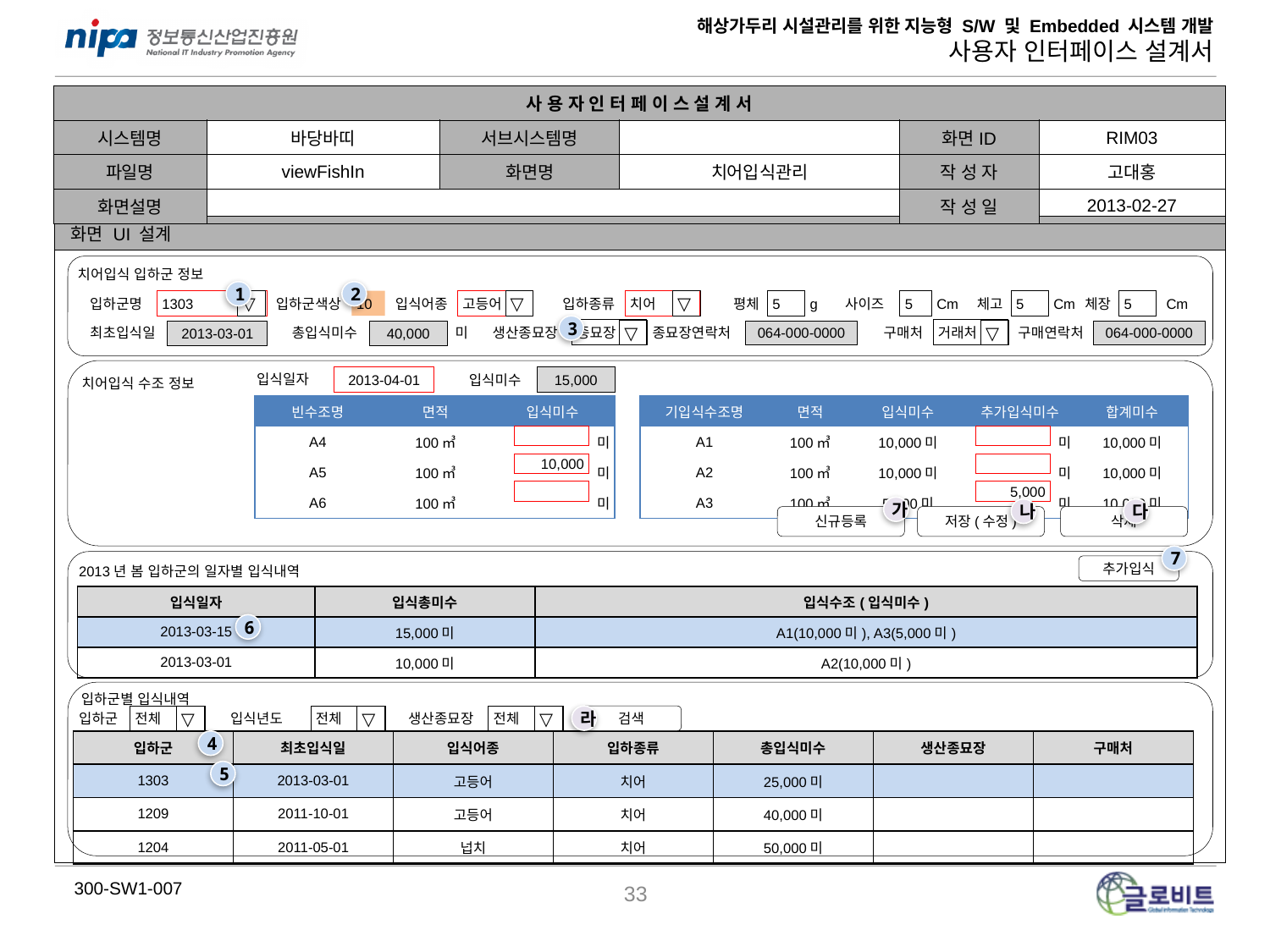

| 사 용 자 인 터 페 이 스 설 계 서 |  |  |  |  |  |
| --- | --- | --- | --- | --- | --- |
| 시스템명 | 바당바띠 | 서브시스템명 |  | 화면ID | RIM03 |
| 파일명 | viewFishIn | 화면명 | 치어입식관리 | 작 성 자 | 고대홍 |
| 화면설명 |  |  |  | 작 성 일 | 2013-02-27 |
| 화면 UI 설계 |
| --- |
|  |
치어입식 입하군 정보
1
2
입하군명
1303
▽
입하군색상
10
입식어종
고등어
▽
입하종류
치어
▽
평체
5
g
사이즈
5
Cm
체고
5
Cm
체장
5
Cm
3
최초입식일
총입식미수
미
생산종묘장
종묘장
▽
종묘장연락처
구매처
거래처
▽
구매연락처
2013-03-01
40,000
064-000-0000
064-000-0000
치어입식 수조 정보
입식일자
2013-04-01
입식미수
15,000
| 빈수조명 | 면적 | 입식미수 |
| --- | --- | --- |
| A4 | 100㎥ | 미 |
| A5 | 100㎥ | 미 |
| A6 | 100㎥ | 미 |
| 기입식수조명 | 면적 | 입식미수 | 추가입식미수 | 합계미수 |
| --- | --- | --- | --- | --- |
| A1 | 100㎥ | 10,000미 | 미 | 10,000미 |
| A2 | 100㎥ | 10,000미 | 미 | 10,000미 |
| A3 | 100㎥ | 5,000미 | 미 | 10,000미 |

10,000

5,000
가
나
다
신규등록
저장(수정)
삭제
7
2013년 봄 입하군의 일자별 입식내역
추가입식
| 입식일자 | 입식총미수 | 입식수조(입식미수) |
| --- | --- | --- |
| 2013-03-15 | 15,000미 | A1(10,000미), A3(5,000미) |
| 2013-03-01 | 10,000미 | A2(10,000미) |
6
입하군별 입식내역
라
입하군
입식년도
생산종묘장
검색
전체
▽
전체
▽
전체
▽
| 입하군 | 최초입식일 | 입식어종 | 입하종류 | 총입식미수 | 생산종묘장 | 구매처 |
| --- | --- | --- | --- | --- | --- | --- |
| 1303 | 2013-03-01 | 고등어 | 치어 | 25,000미 |  |  |
| 1209 | 2011-10-01 | 고등어 | 치어 | 40,000미 |  |  |
| 1204 | 2011-05-01 | 넙치 | 치어 | 50,000미 |  |  |
4
5